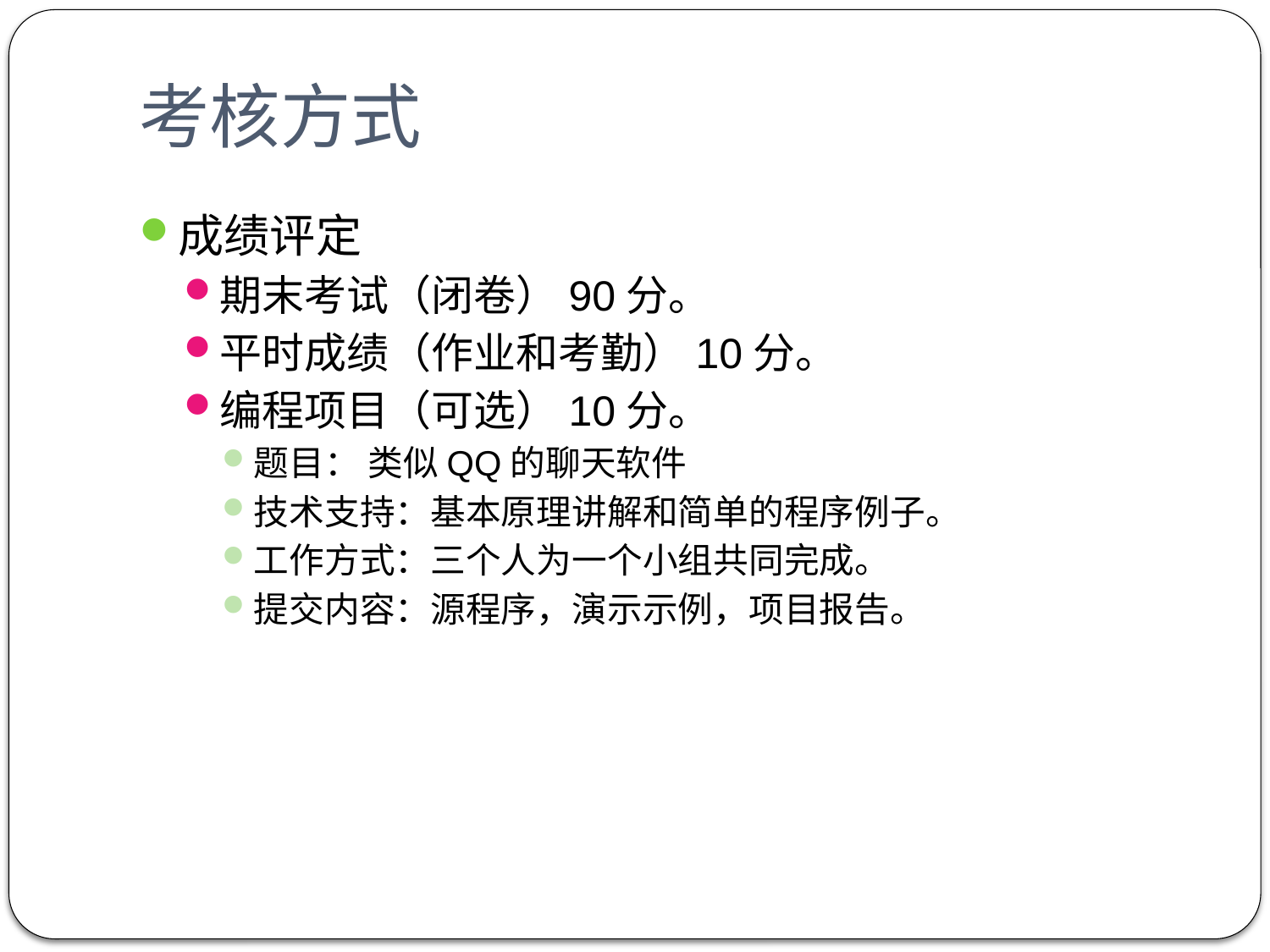

# 考核方式
成绩评定
期末考试（闭卷）90分。
平时成绩（作业和考勤）10分。
编程项目（可选）10分。
题目： 类似QQ的聊天软件
技术支持：基本原理讲解和简单的程序例子。
工作方式：三个人为一个小组共同完成。
提交内容：源程序，演示示例，项目报告。